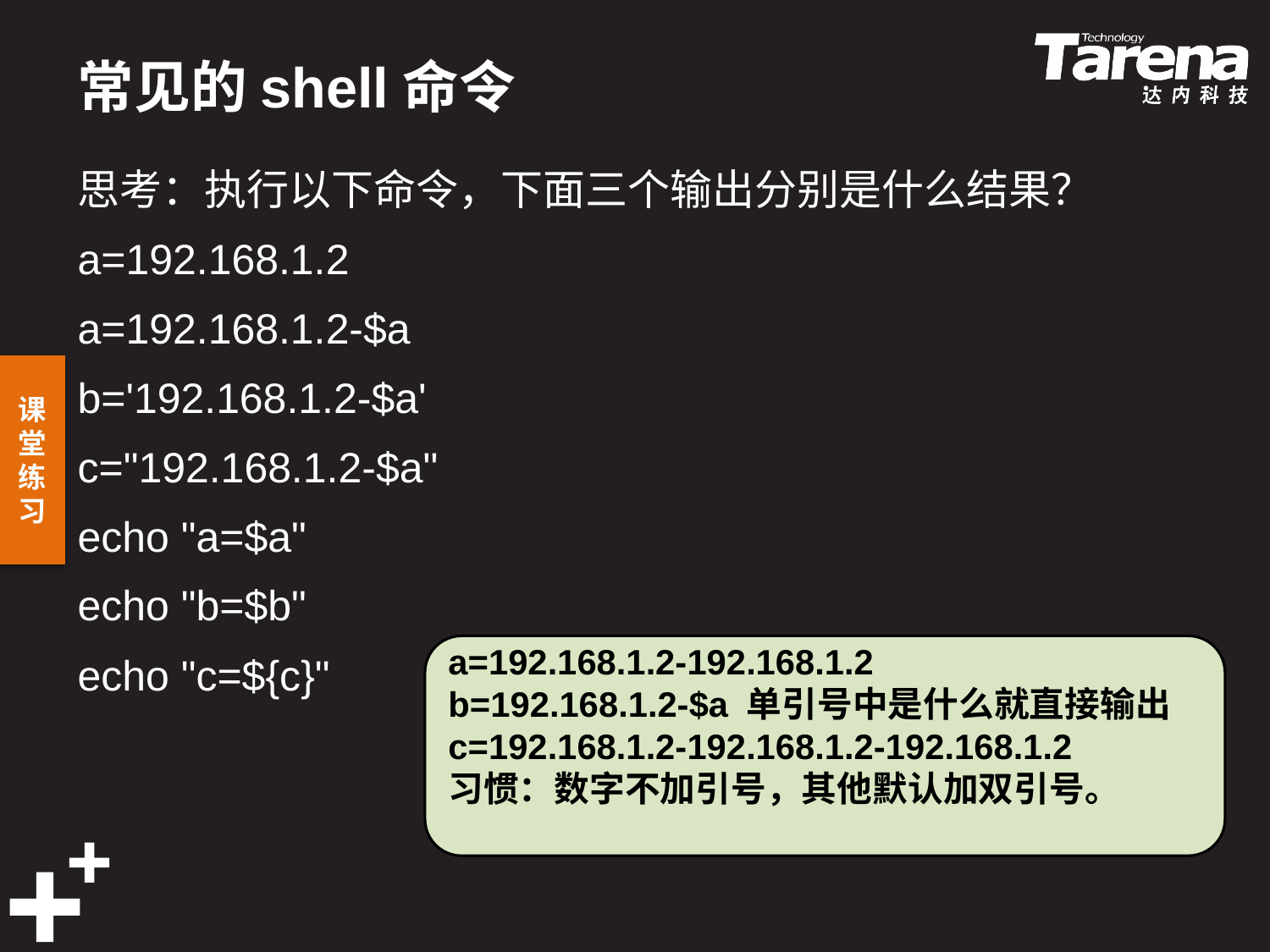

# 常见的shell命令
思考：执行以下命令，下面三个输出分别是什么结果？
a=192.168.1.2
a=192.168.1.2-$a
b='192.168.1.2-$a'
c="192.168.1.2-$a"
echo "a=$a"
echo "b=$b"
echo "c=${c}"
a=192.168.1.2-192.168.1.2
b=192.168.1.2-$a 单引号中是什么就直接输出
c=192.168.1.2-192.168.1.2-192.168.1.2
习惯：数字不加引号，其他默认加双引号。